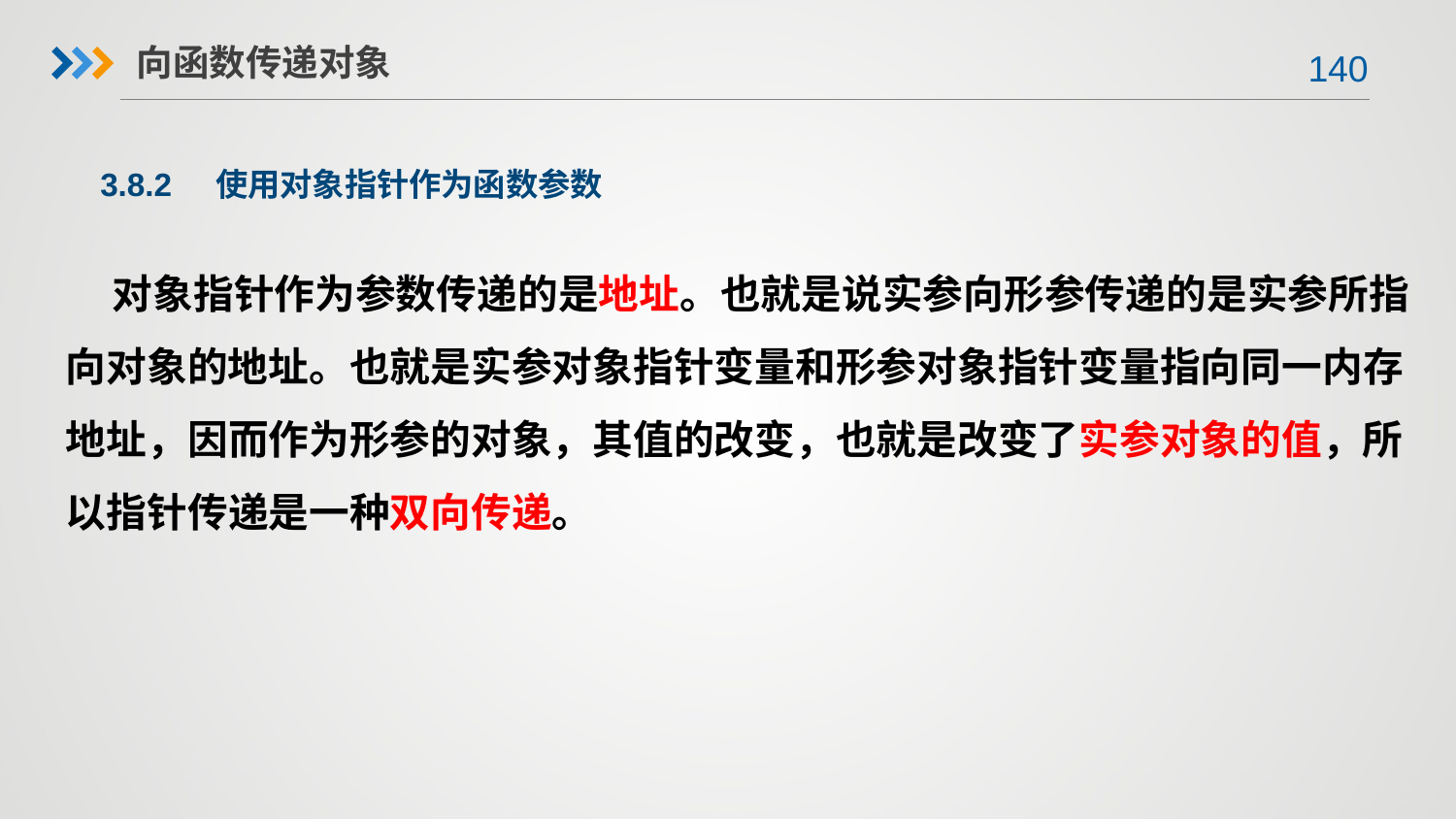

向函数传递对象
3.8.2    使用对象指针作为函数参数
    对象指针作为参数传递的是地址。也就是说实参向形参传递的是实参所指向对象的地址。也就是实参对象指针变量和形参对象指针变量指向同一内存地址，因而作为形参的对象，其值的改变，也就是改变了实参对象的值，所以指针传递是一种双向传递。